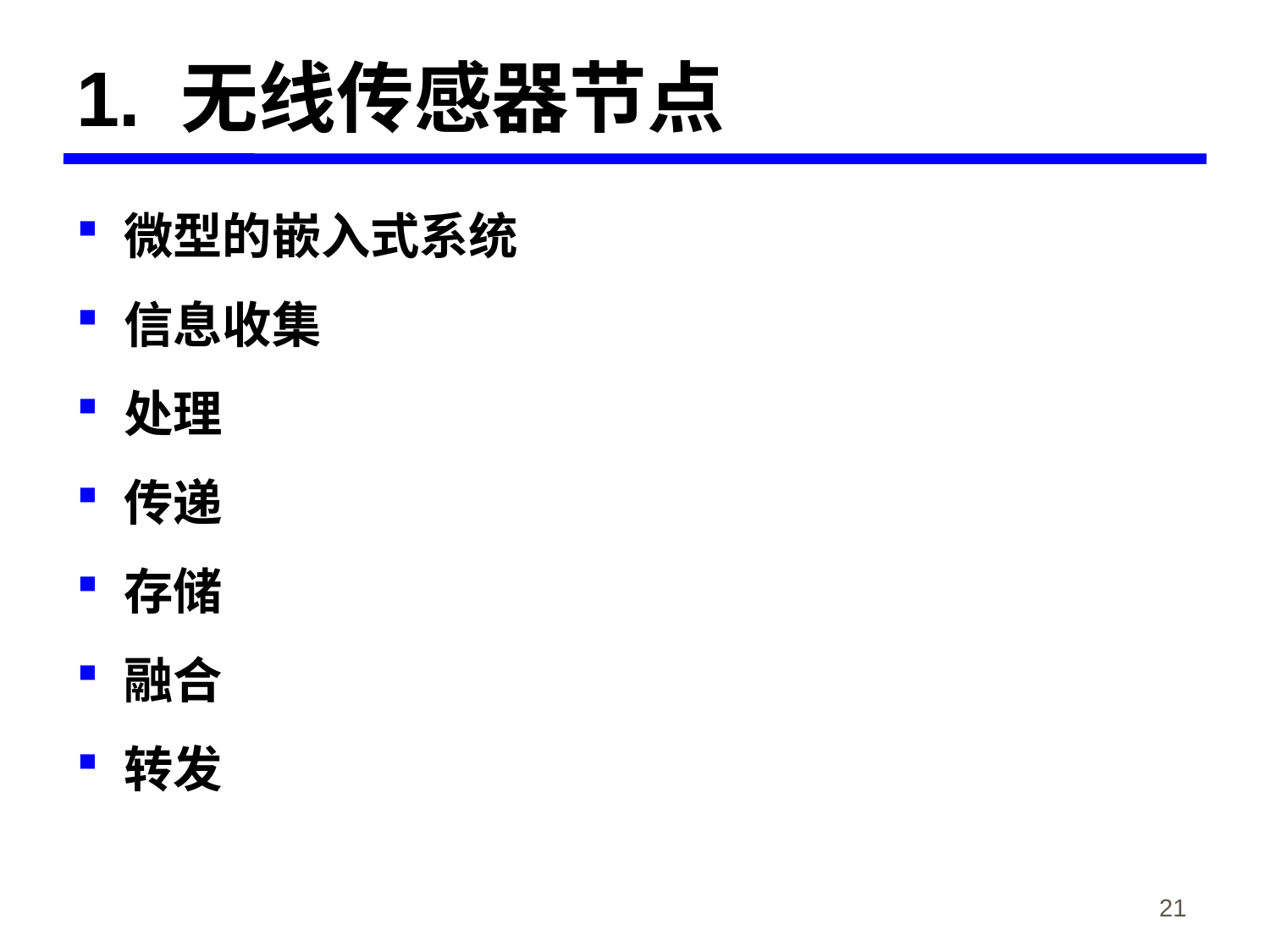

# 1. 无线传感器节点
微型的嵌入式系统
信息收集
处理
传递
存储
融合
转发
《物联网概论》-韩毅刚
21